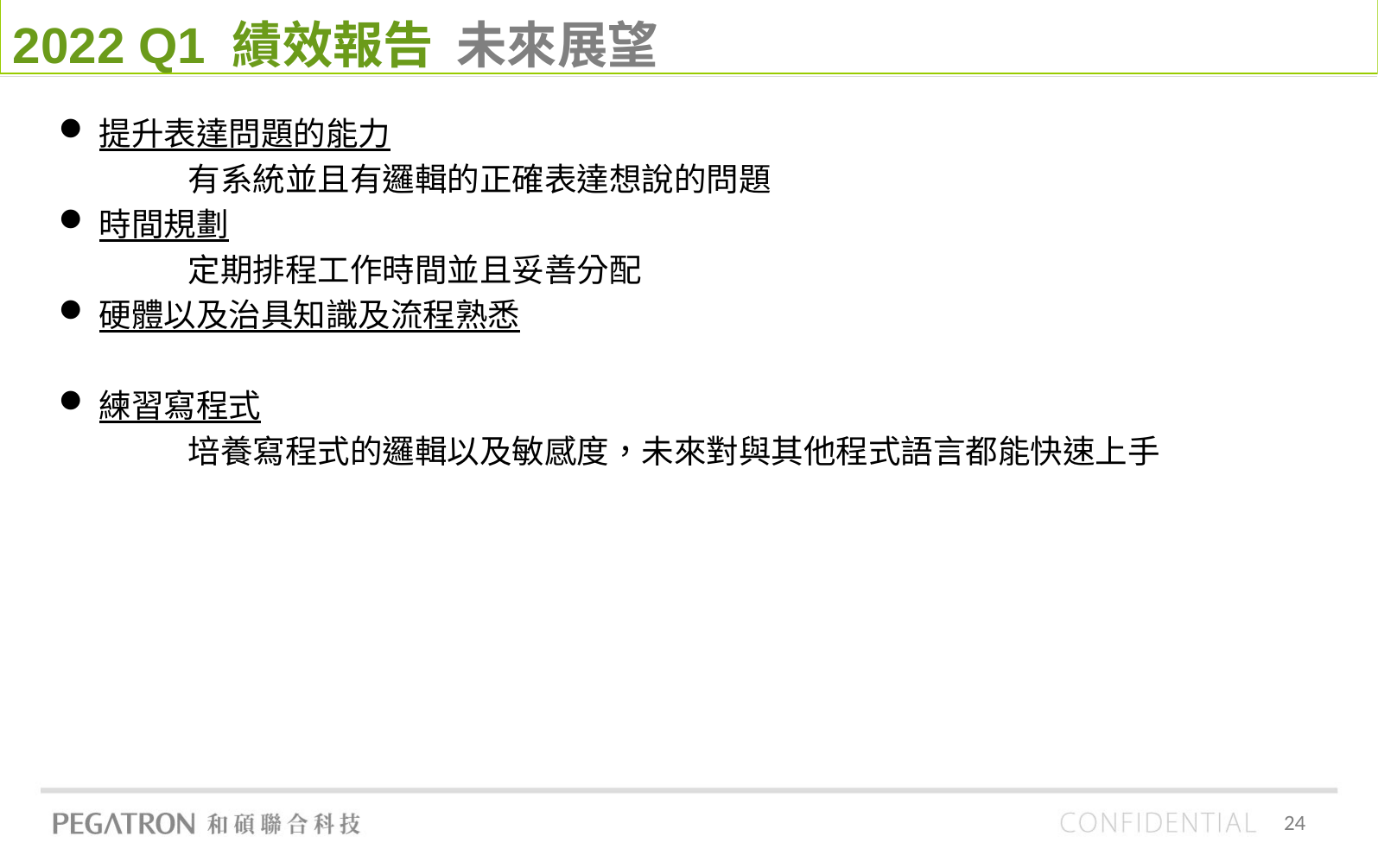

2022 Q1 績效報告  未來展望

提升表達問題的能力
	有系統並且有邏輯的正確表達想說的問題
時間規劃
	定期排程工作時間並且妥善分配
硬體以及治具知識及流程熟悉

練習寫程式
	培養寫程式的邏輯以及敏感度，未來對與其他程式語言都能快速上手

24